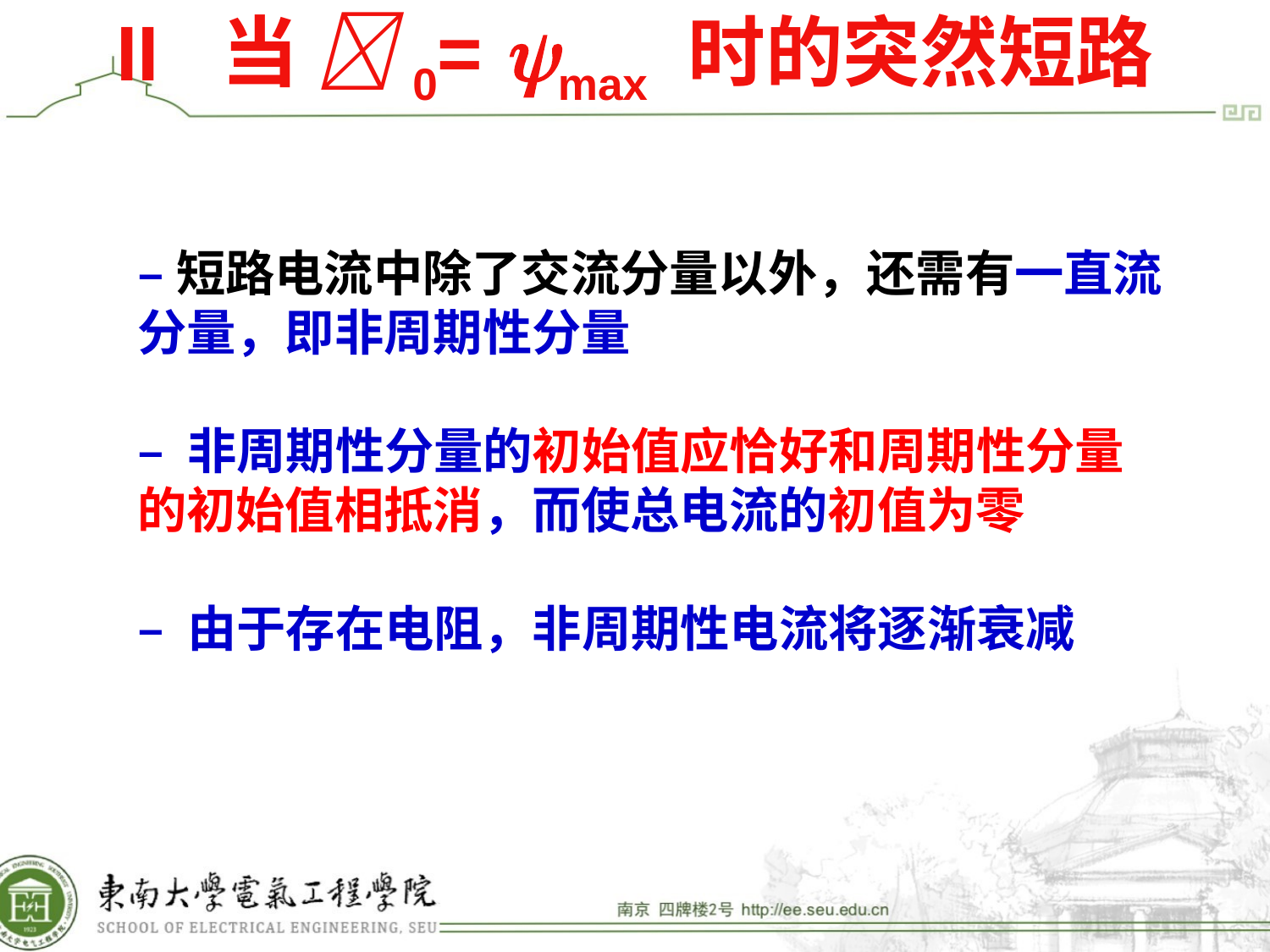

# II  当 ψ0= ψmax 时的突然短路
–短路电流中除了交流分量以外，还需有一直流分量，即非周期性分量

– 非周期性分量的初始值应恰好和周期性分量的初始值相抵消，而使总电流的初值为零

– 由于存在电阻，非周期性电流将逐渐衰减